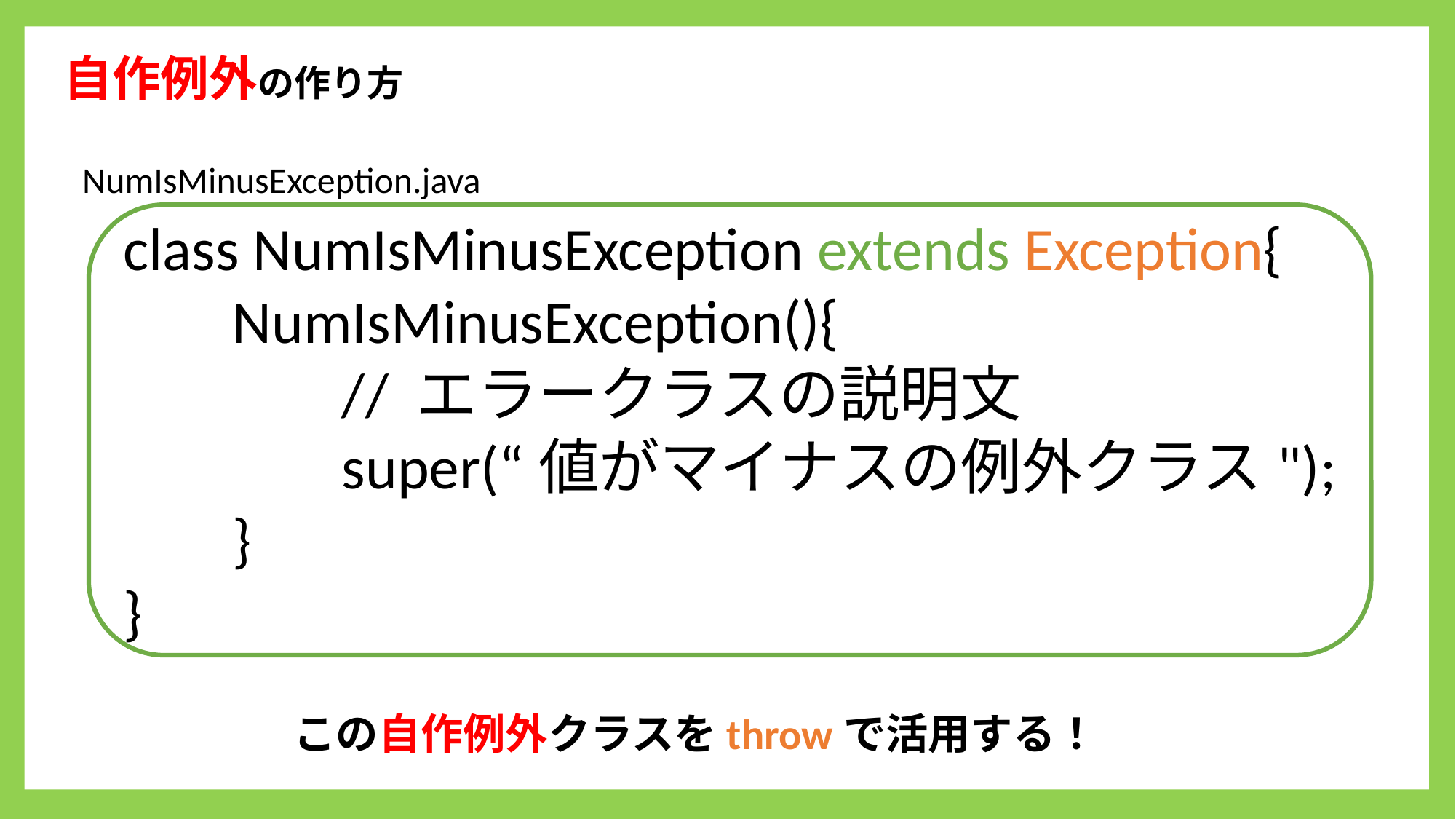

自作例外の作り方
NumIsMinusException.java

class NumIsMinusException extends Exception{
	NumIsMinusException(){
		// エラークラスの説明文
		super(“値がマイナスの例外クラス");
	}
}
この自作例外クラスをthrowで活用する！